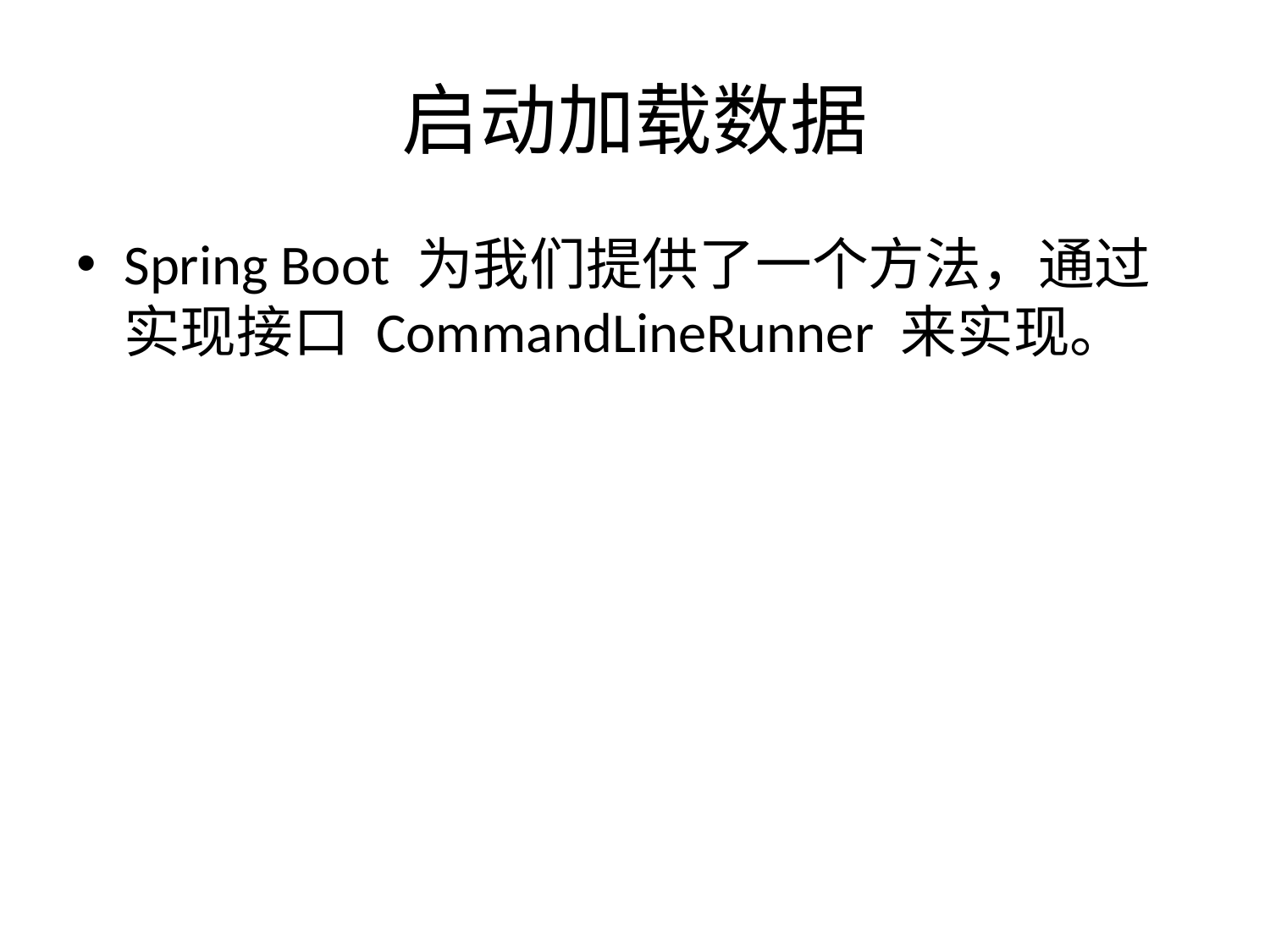

# 启动加载数据
Spring Boot 为我们提供了一个方法，通过实现接口 CommandLineRunner 来实现。